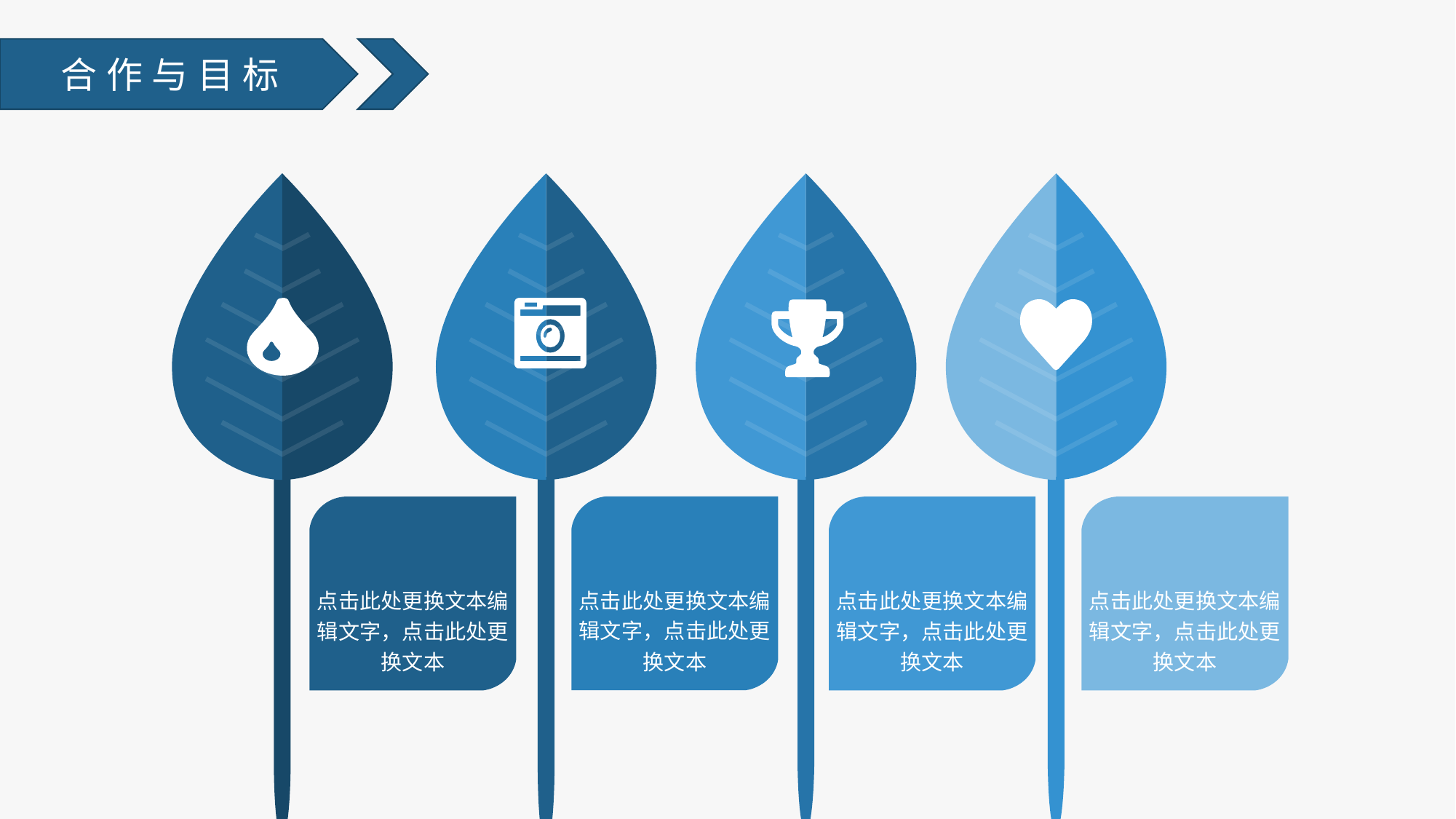

合作与目标

点击此处更换文本编辑文字，点击此处更换文本
点击此处更换文本编辑文字，点击此处更换文本
点击此处更换文本编辑文字，点击此处更换文本
点击此处更换文本编辑文字，点击此处更换文本